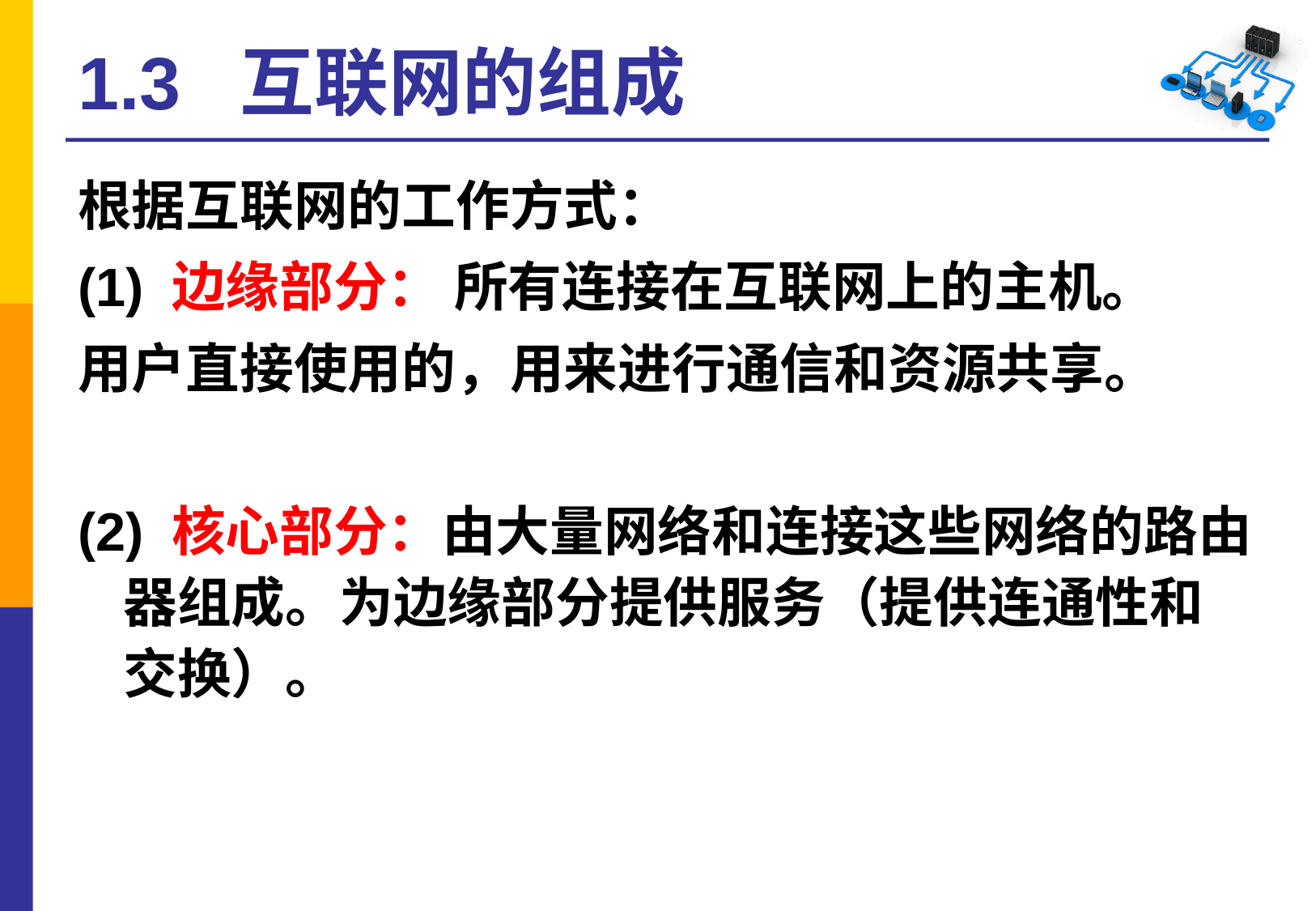

# 1.3  互联网的组成
根据互联网的工作方式：
(1) 边缘部分： 所有连接在互联网上的主机。
用户直接使用的，用来进行通信和资源共享。

(2) 核心部分：由大量网络和连接这些网络的路由器组成。为边缘部分提供服务（提供连通性和交换）。